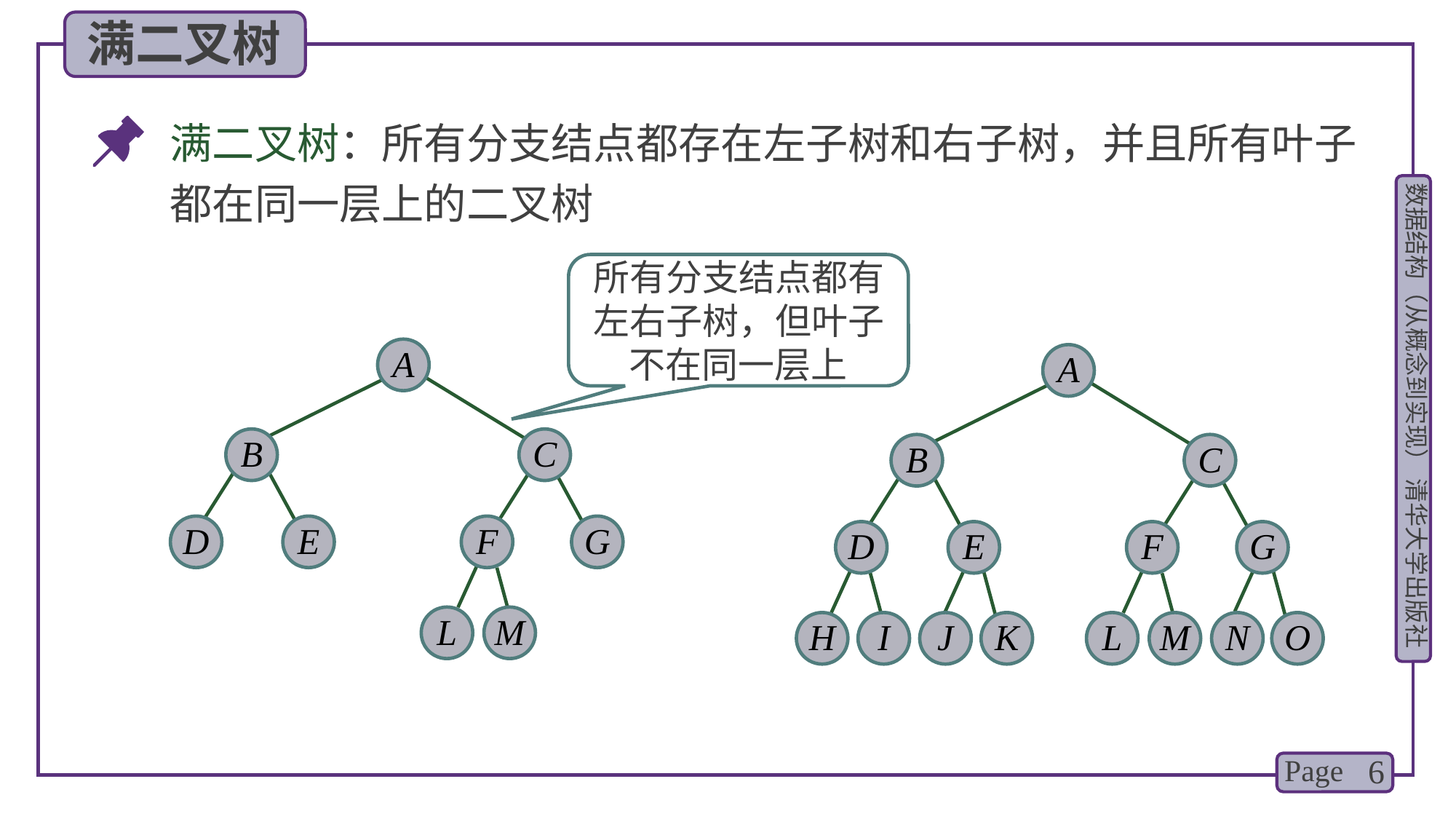

满二叉树

满二叉树：所有分支结点都存在左子树和右子树，并且所有叶子都在同一层上的二叉树

所有分支结点都有左右子树，但叶子不在同一层上
A

B
C

D
E
F
G

L
M
A

B
C

D
E
F
G

H
I
J
K
L
M
N
O